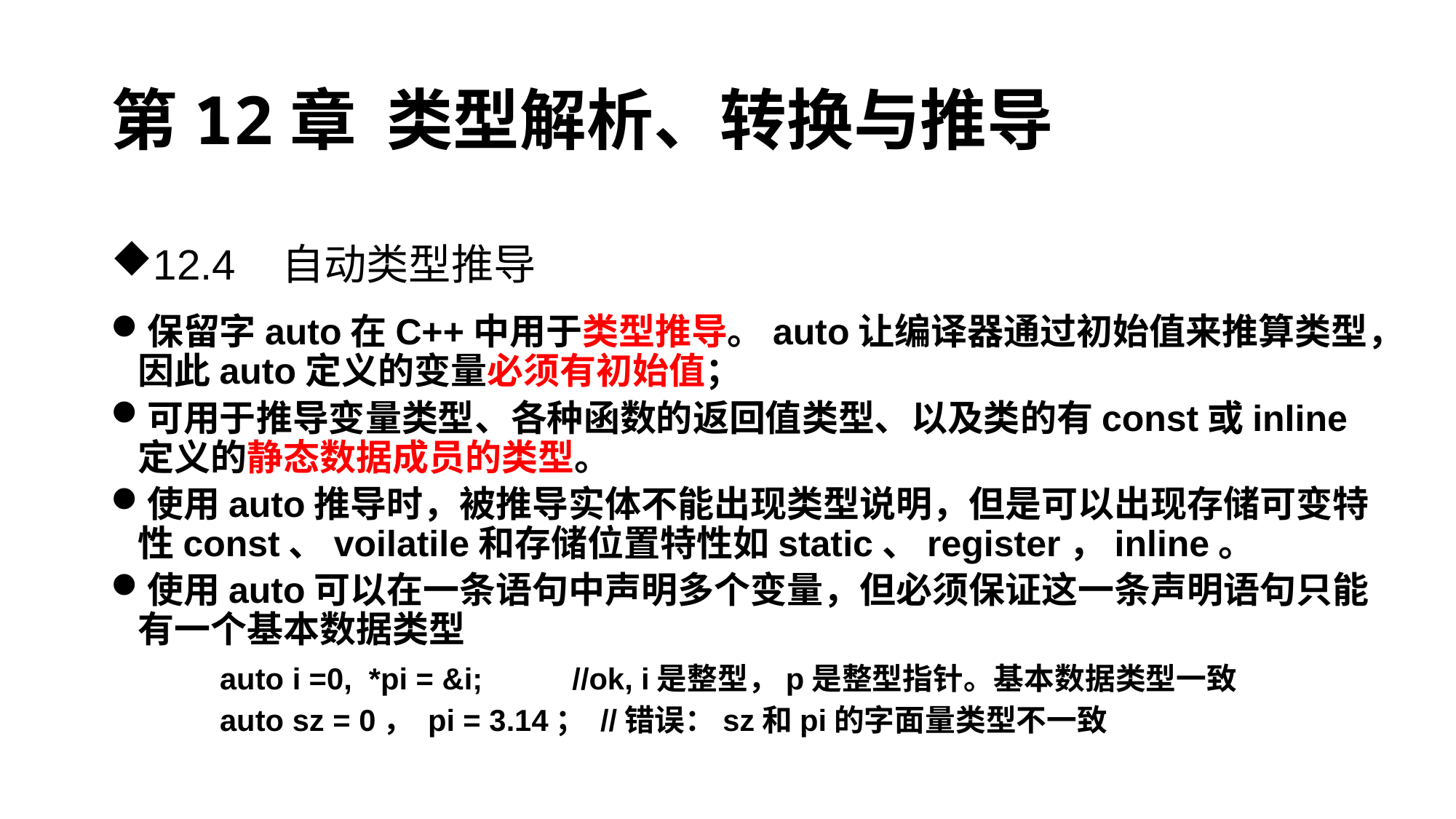

# 第12章  类型解析、转换与推导
12.4   自动类型推导
保留字auto在C++中用于类型推导。auto让编译器通过初始值来推算类型，因此auto定义的变量必须有初始值；
可用于推导变量类型、各种函数的返回值类型、以及类的有const或inline定义的静态数据成员的类型。
使用auto推导时，被推导实体不能出现类型说明，但是可以出现存储可变特性const、voilatile和存储位置特性如static、register，inline。
使用auto可以在一条语句中声明多个变量，但必须保证这一条声明语句只能有一个基本数据类型
	auto i =0,  *pi = &i;  	   //ok, i是整型，p是整型指针。基本数据类型一致
	auto sz = 0， pi = 3.14； //错误：sz和pi的字面量类型不一致